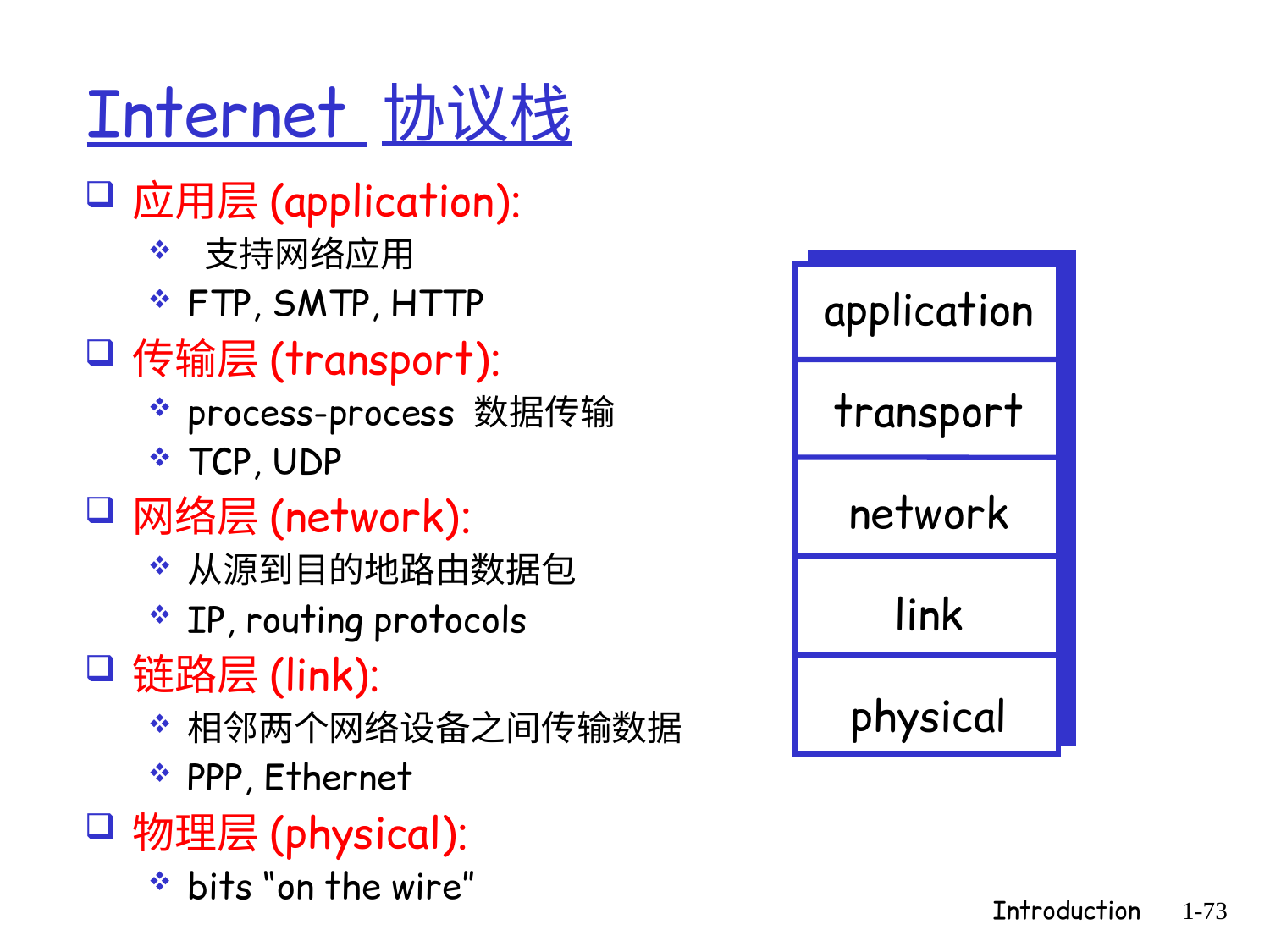

# Internet 协议栈
应用层(application):
 支持网络应用
FTP, SMTP, HTTP
传输层(transport):
process-process 数据传输
TCP, UDP
网络层(network):
从源到目的地路由数据包
IP, routing protocols
链路层(link):
相邻两个网络设备之间传输数据
PPP, Ethernet
物理层(physical):
bits “on the wire”

application

transport

network

link

physical

 Introduction
1-73